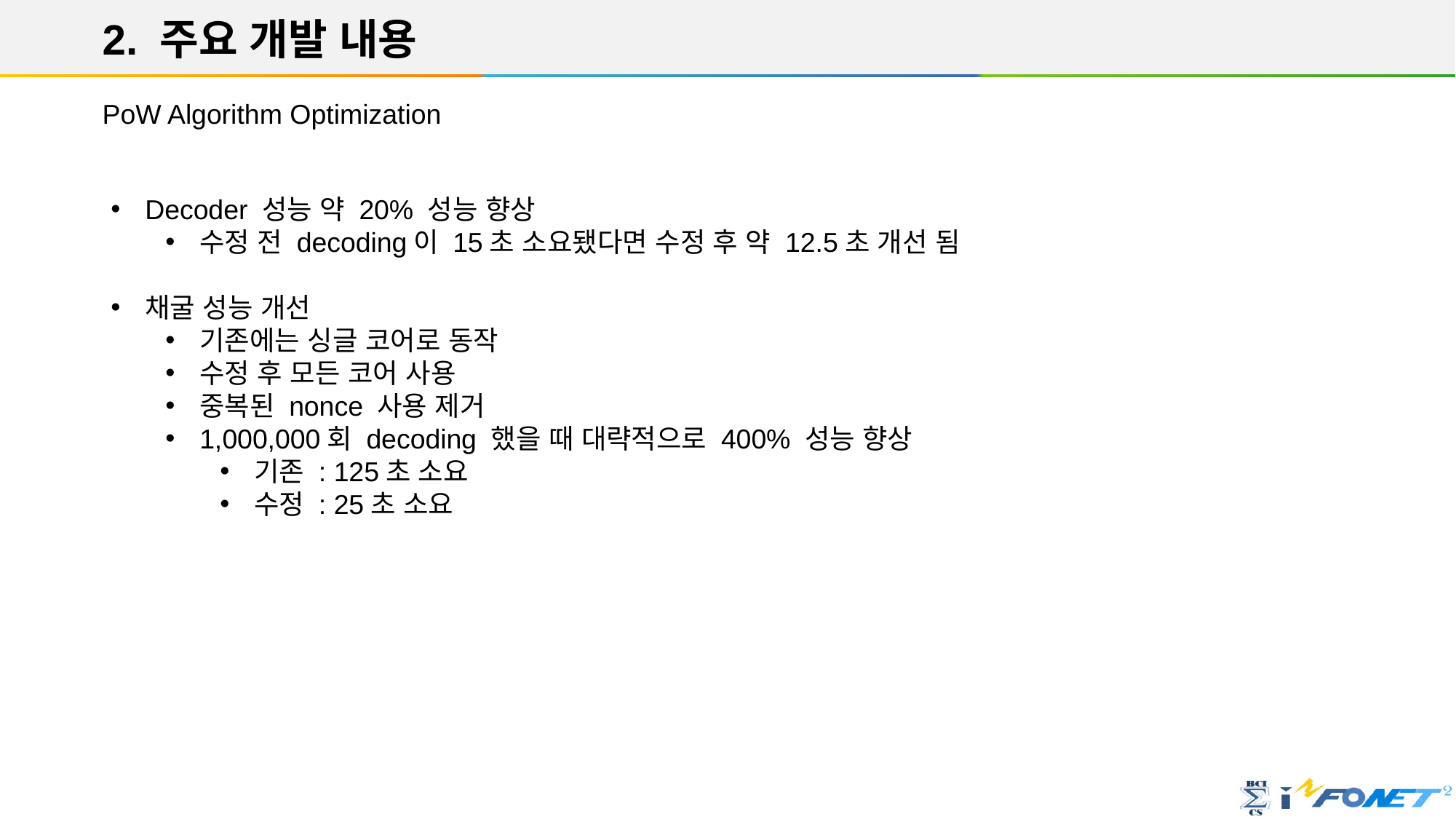

2. 주요 개발 내용
PoW Algorithm Optimization
Decoder 성능 약 20% 성능 향상
수정 전 decoding이 15초 소요됐다면 수정 후 약 12.5초 개선 됨
채굴 성능 개선
기존에는 싱글 코어로 동작
수정 후 모든 코어 사용
중복된 nonce 사용 제거
1,000,000회 decoding 했을 때 대략적으로 400% 성능 향상
기존 : 125초 소요
수정 : 25초 소요